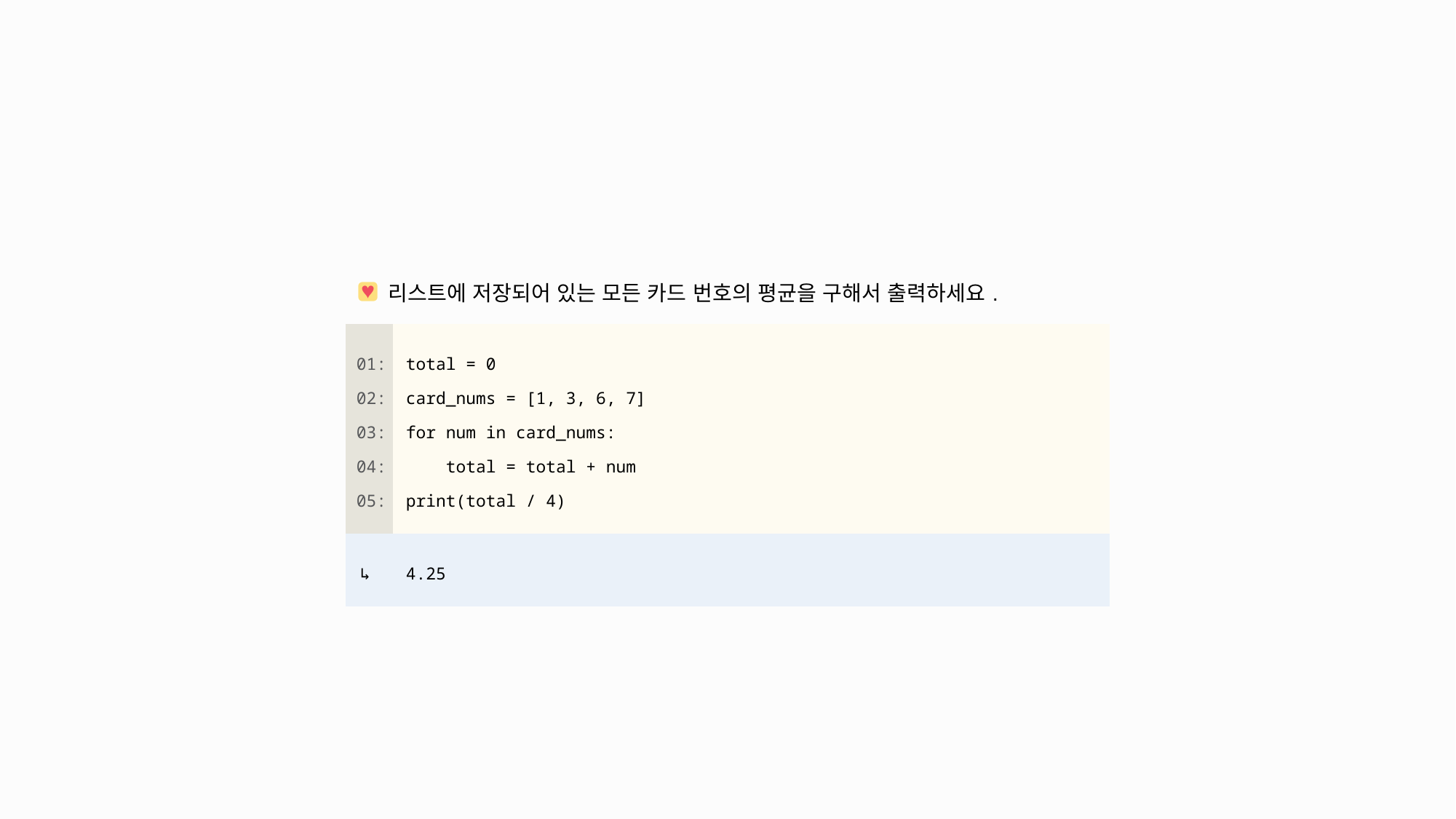

| 리스트에 저장되어 있는 모든 카드 번호의 평균을 구해서 출력하세요. |  |
| --- | --- |
| 01: 02: 03: 04: 05: | total = 0 card\_nums = [1, 3, 6, 7] for num in card\_nums: total = total + num print(total / 4) |
| ↳ | 4.25 |